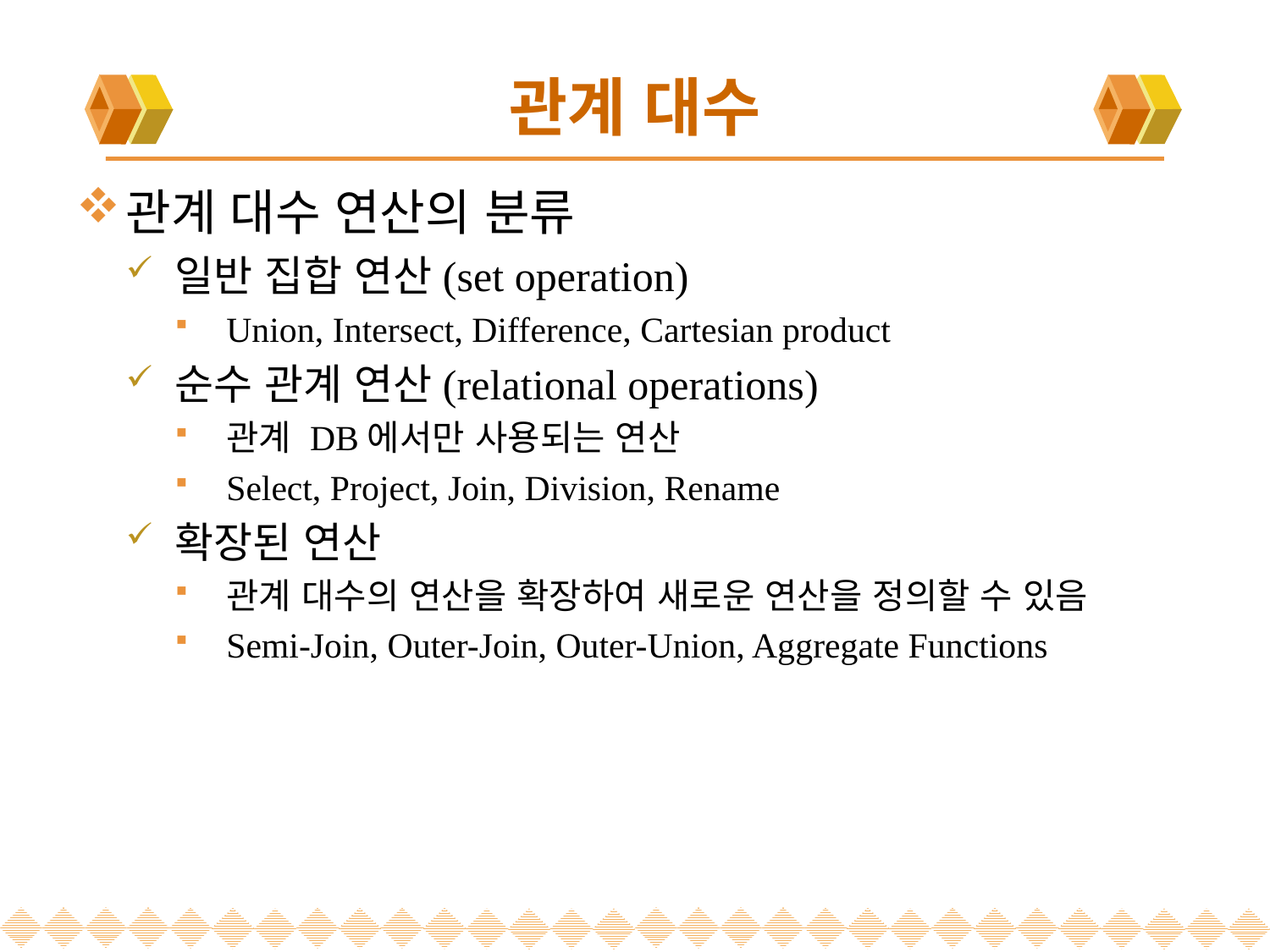

# 관계 대수
관계 대수 연산의 분류
일반 집합 연산(set operation)
Union, Intersect, Difference, Cartesian product
순수 관계 연산(relational operations)
관계 DB에서만 사용되는 연산
Select, Project, Join, Division, Rename
확장된 연산
관계 대수의 연산을 확장하여 새로운 연산을 정의할 수 있음
Semi-Join, Outer-Join, Outer-Union, Aggregate Functions